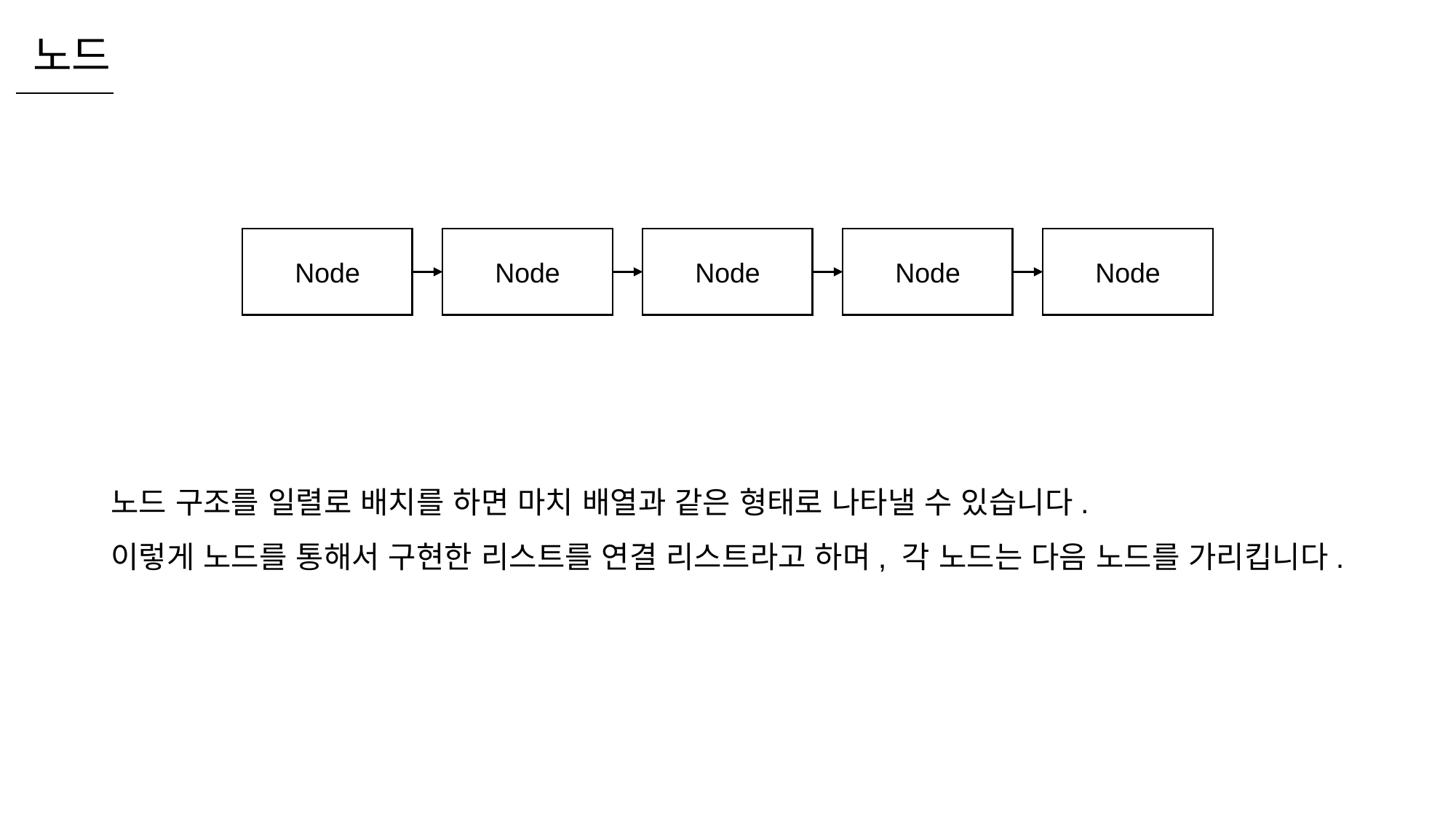

노드
Node
Node
Node
Node
Node
노드 구조를 일렬로 배치를 하면 마치 배열과 같은 형태로 나타낼 수 있습니다.
이렇게 노드를 통해서 구현한 리스트를 연결 리스트라고 하며, 각 노드는 다음 노드를 가리킵니다.